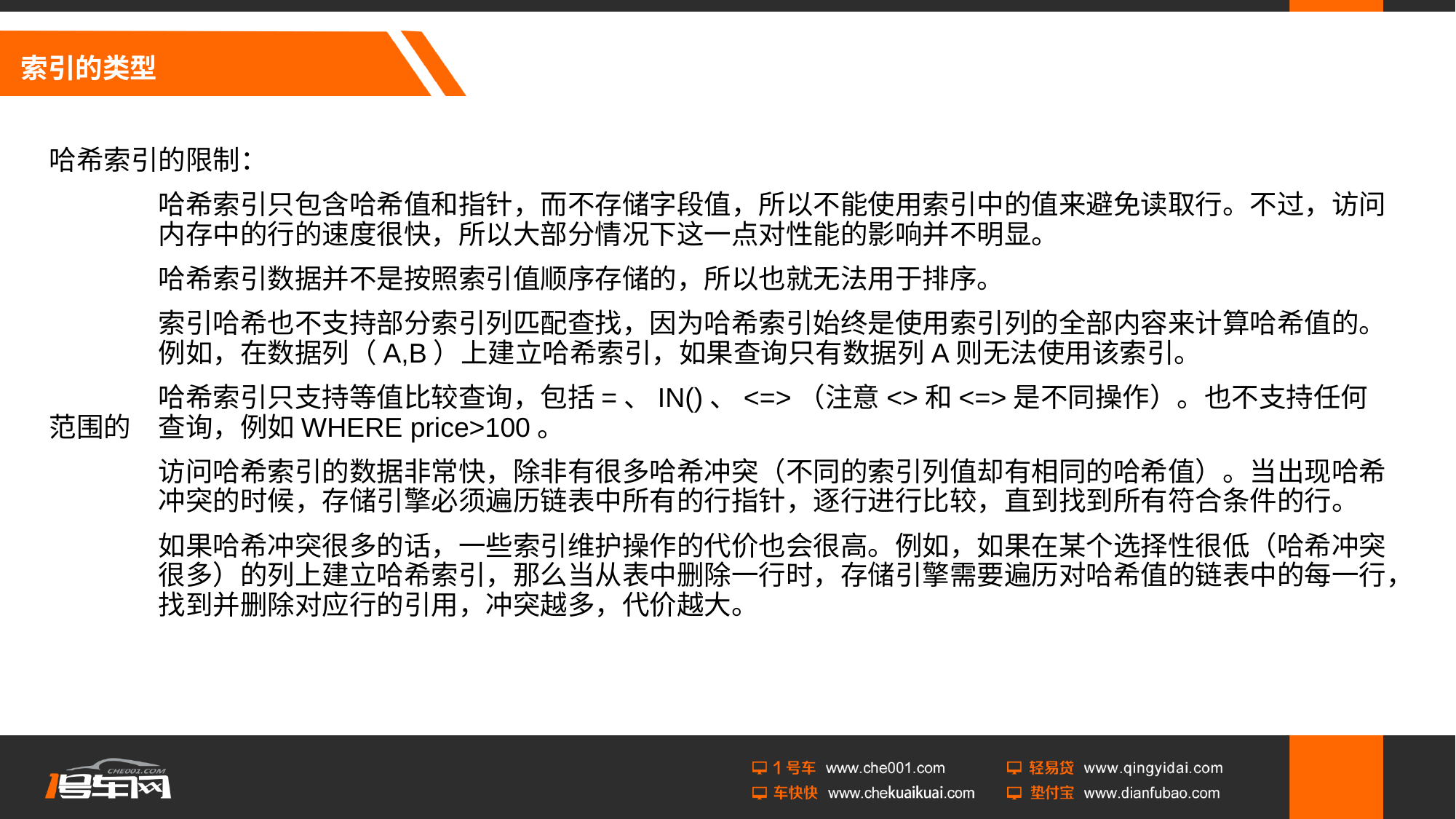

# 索引的类型
哈希索引的限制：
	哈希索引只包含哈希值和指针，而不存储字段值，所以不能使用索引中的值来避免读取行。不过，访问	内存中的行的速度很快，所以大部分情况下这一点对性能的影响并不明显。
	哈希索引数据并不是按照索引值顺序存储的，所以也就无法用于排序。
	索引哈希也不支持部分索引列匹配查找，因为哈希索引始终是使用索引列的全部内容来计算哈希值的。	例如，在数据列（A,B）上建立哈希索引，如果查询只有数据列A则无法使用该索引。
	哈希索引只支持等值比较查询，包括=、IN()、<=>（注意<>和<=>是不同操作）。也不支持任何范围的	查询，例如WHERE price>100。
	访问哈希索引的数据非常快，除非有很多哈希冲突（不同的索引列值却有相同的哈希值）。当出现哈希	冲突的时候，存储引擎必须遍历链表中所有的行指针，逐行进行比较，直到找到所有符合条件的行。
	如果哈希冲突很多的话，一些索引维护操作的代价也会很高。例如，如果在某个选择性很低（哈希冲突	很多）的列上建立哈希索引，那么当从表中删除一行时，存储引擎需要遍历对哈希值的链表中的每一行，	找到并删除对应行的引用，冲突越多，代价越大。
11